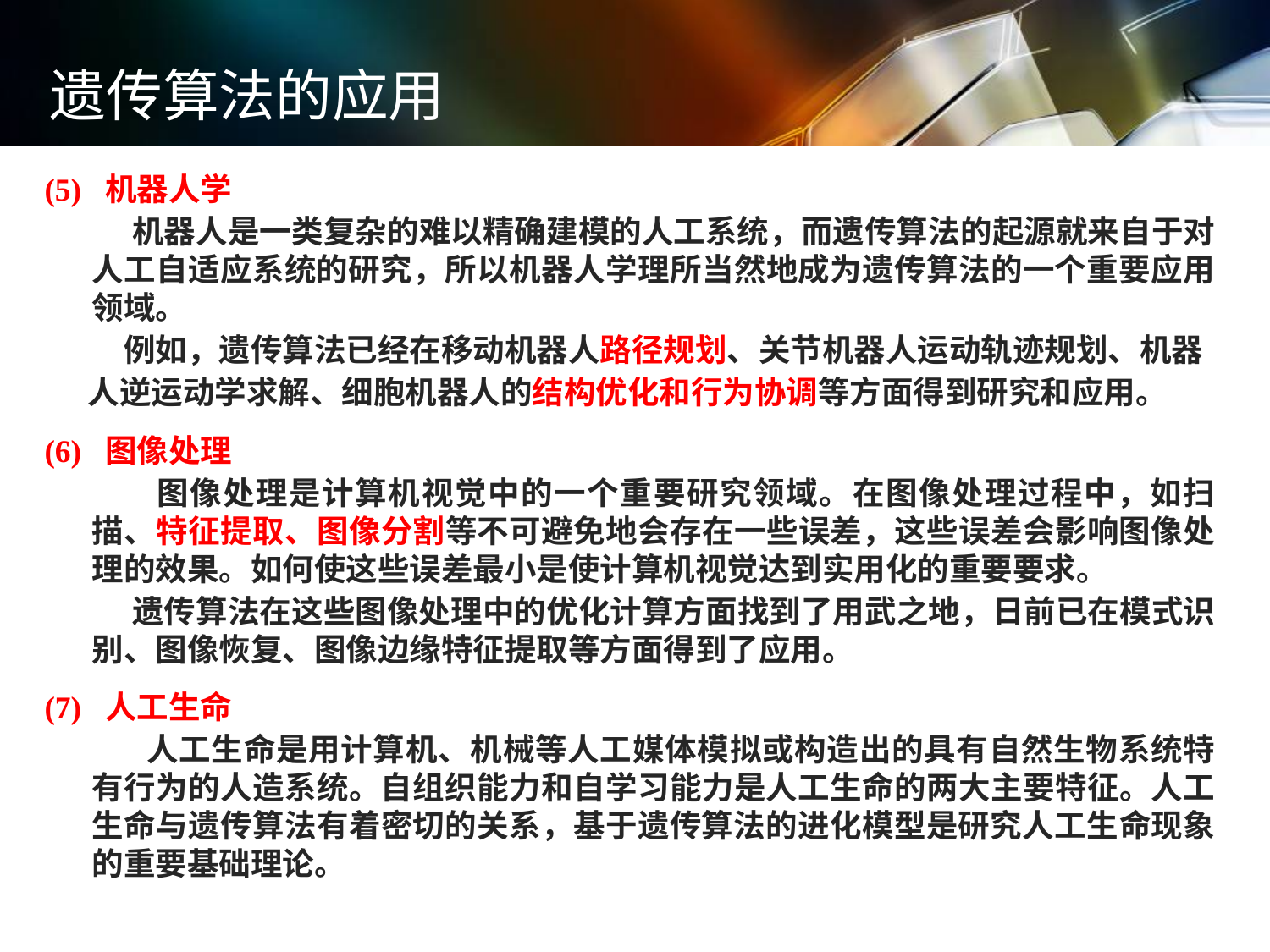

遗传算法的应用
(5)  机器人学
           机器人是一类复杂的难以精确建模的人工系统，而遗传算法的起源就来自于对人工自适应系统的研究，所以机器人学理所当然地成为遗传算法的一个重要应用领域。
          例如，遗传算法已经在移动机器人路径规划、关节机器人运动轨迹规划、机器
     人逆运动学求解、细胞机器人的结构优化和行为协调等方面得到研究和应用。

(6)  图像处理
            图像处理是计算机视觉中的一个重要研究领域。在图像处理过程中，如扫描、特征提取、图像分割等不可避免地会存在一些误差，这些误差会影响图像处理的效果。如何使这些误差最小是使计算机视觉达到实用化的重要要求。
           遗传算法在这些图像处理中的优化计算方面找到了用武之地，日前已在模式识别、图像恢复、图像边缘特征提取等方面得到了应用。

(7)  人工生命
            人工生命是用计算机、机械等人工媒体模拟或构造出的具有自然生物系统特有行为的人造系统。自组织能力和自学习能力是人工生命的两大主要特征。人工生命与遗传算法有着密切的关系，基于遗传算法的进化模型是研究人工生命现象的重要基础理论。